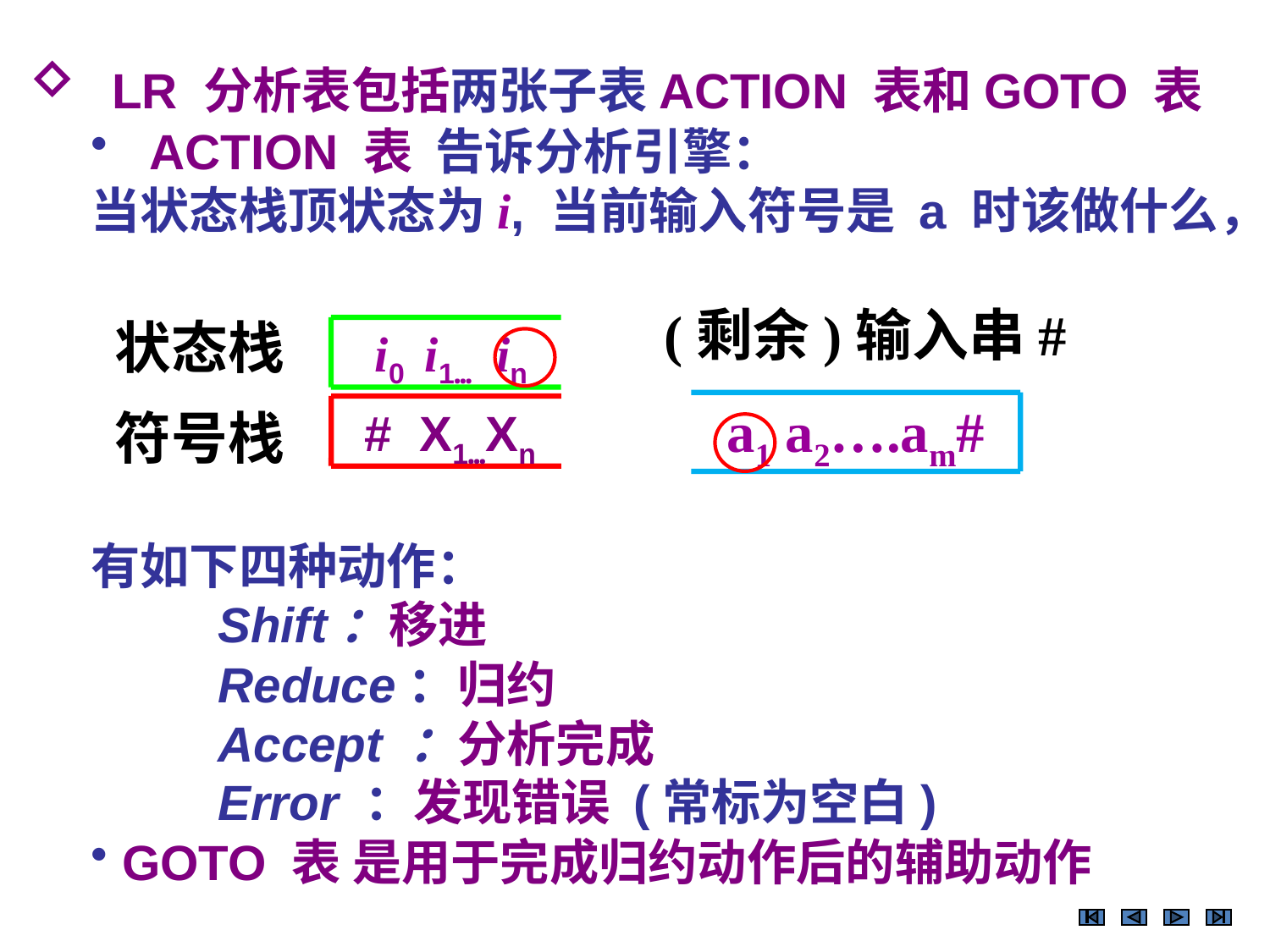

LR 分析表包括两张子表ACTION 表和GOTO 表
   ACTION 表  告诉分析引擎：
当状态栈顶状态为i, 当前输入符号是 a 时该做什么，

有如下四种动作：
Shift：移进
Reduce：归约
Accept ：分析完成
Error ：发现错误 (常标为空白)
 GOTO 表 是用于完成归约动作后的辅助动作

(剩余)输入串#
状态栈
i0  i1…  in

a1 a2….am#
符号栈
#  X1…Xn